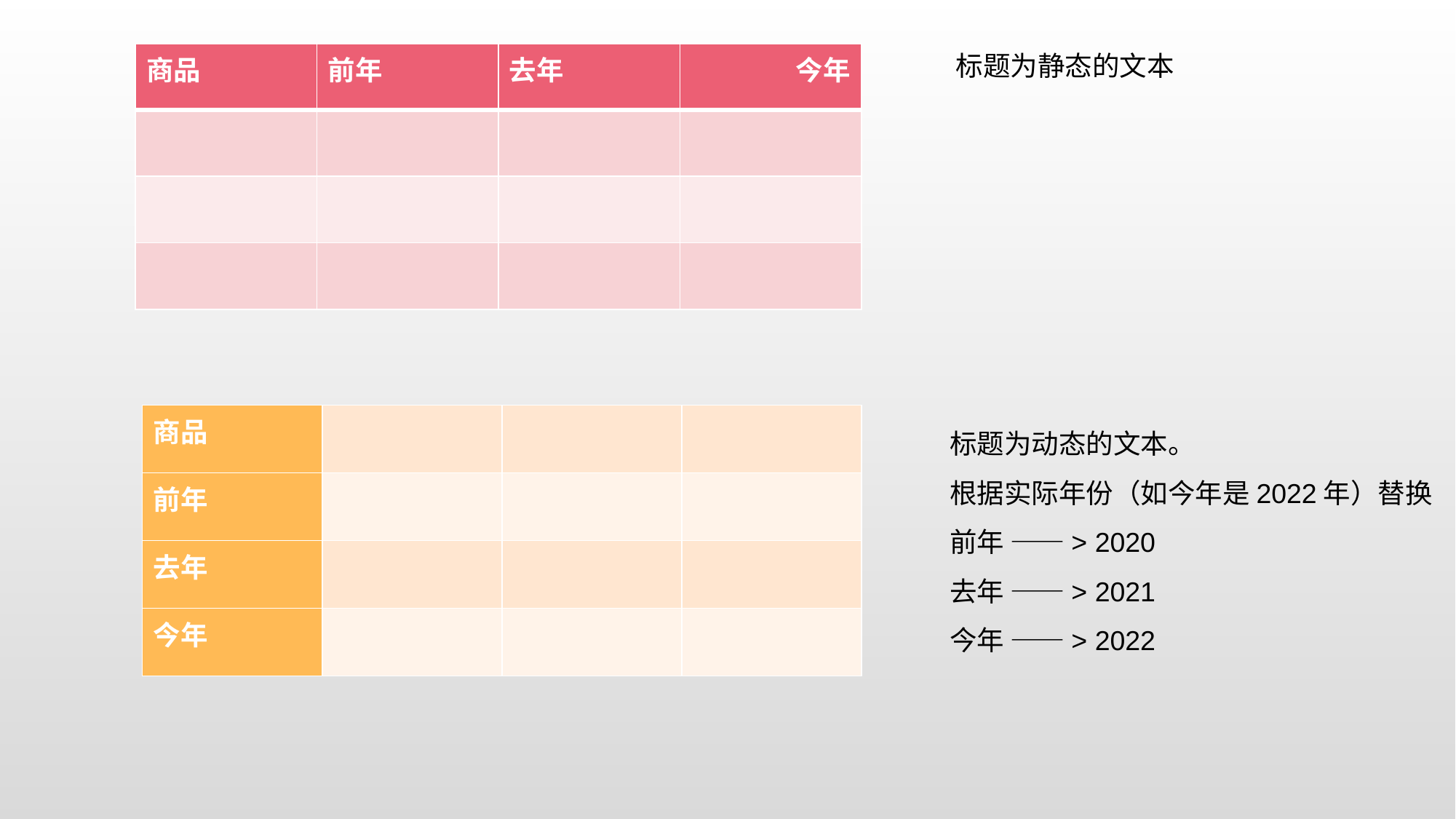

| 商品 | 前年 | 去年 | 今年 |
| --- | --- | --- | --- |
|  |  |  |  |
|  |  |  |  |
|  |  |  |  |
标题为静态的文本
| 商品 |  |  |  |
| --- | --- | --- | --- |
| 前年 |  |  |  |
| 去年 |  |  |  |
| 今年 |  |  |  |
标题为动态的文本。
根据实际年份（如今年是2022年）替换
前年 ——> 2020
去年 ——> 2021
今年 ——> 2022